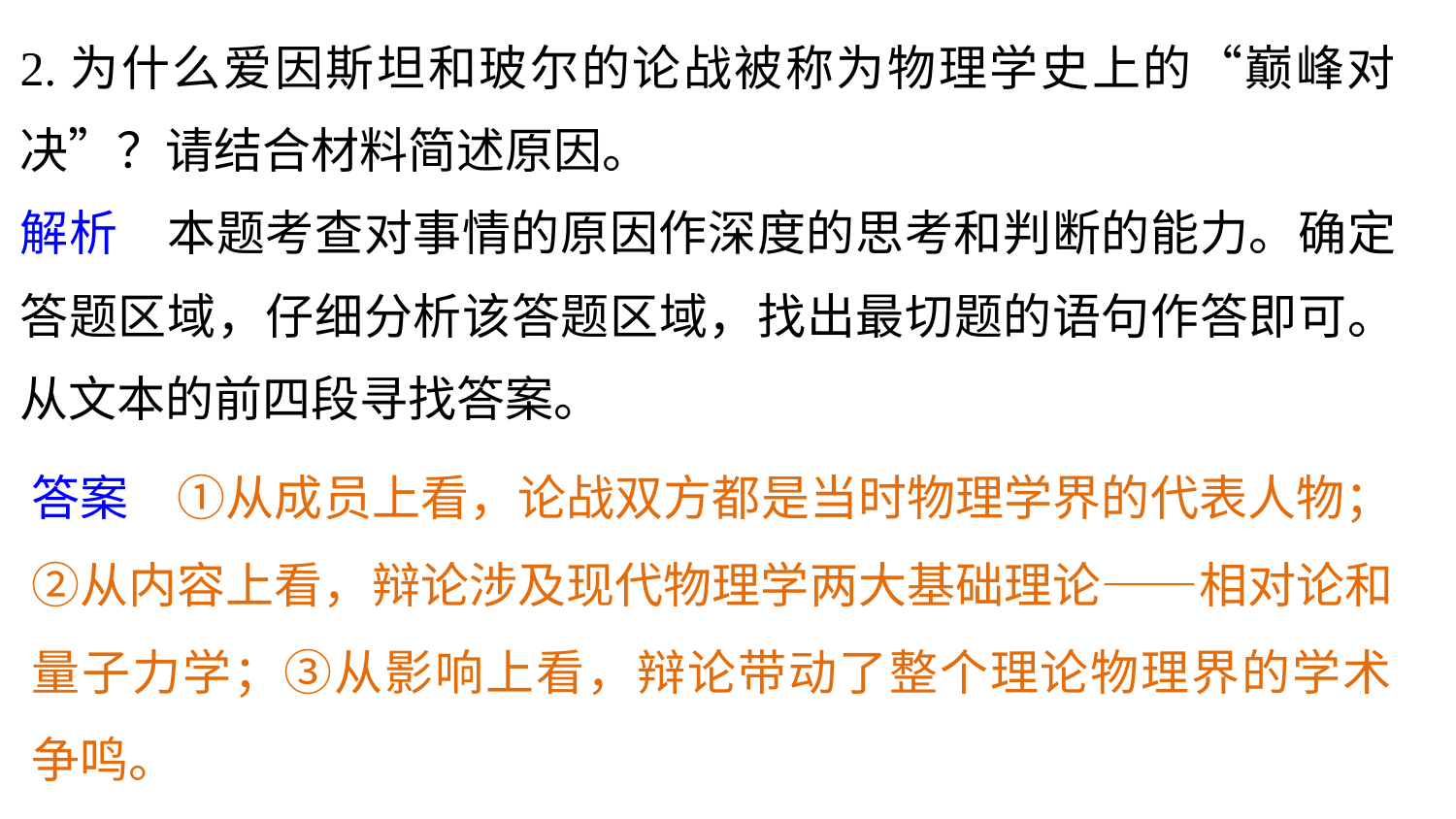

2.为什么爱因斯坦和玻尔的论战被称为物理学史上的“巅峰对决”？请结合材料简述原因。
解析　本题考查对事情的原因作深度的思考和判断的能力。确定答题区域，仔细分析该答题区域，找出最切题的语句作答即可。从文本的前四段寻找答案。
答案　①从成员上看，论战双方都是当时物理学界的代表人物；②从内容上看，辩论涉及现代物理学两大基础理论——相对论和量子力学；③从影响上看，辩论带动了整个理论物理界的学术
争鸣。